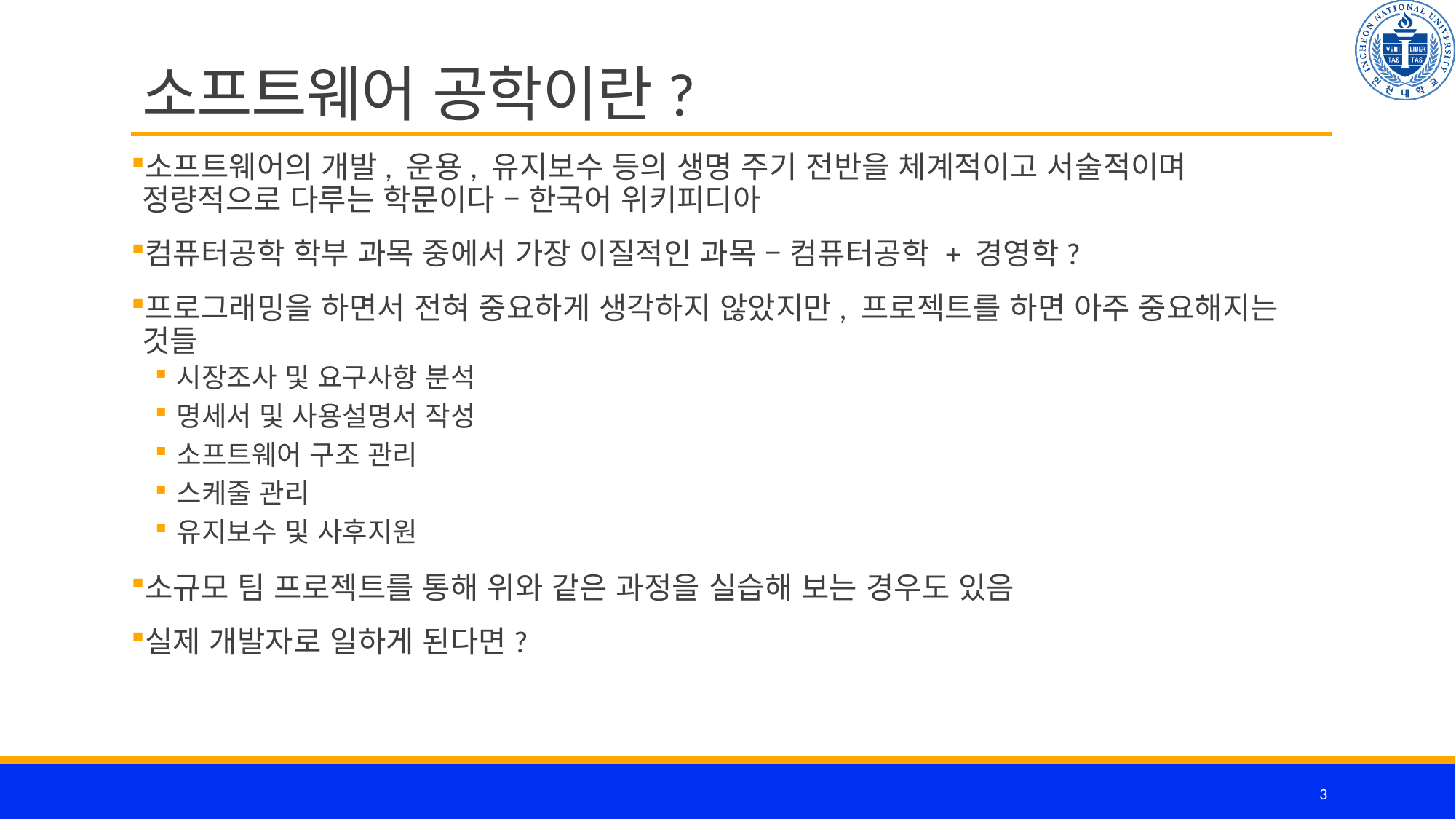

# 소프트웨어 공학이란?
소프트웨어의 개발, 운용, 유지보수 등의 생명 주기 전반을 체계적이고 서술적이며 정량적으로 다루는 학문이다 – 한국어 위키피디아
컴퓨터공학 학부 과목 중에서 가장 이질적인 과목 – 컴퓨터공학 + 경영학?
프로그래밍을 하면서 전혀 중요하게 생각하지 않았지만, 프로젝트를 하면 아주 중요해지는 것들
시장조사 및 요구사항 분석
명세서 및 사용설명서 작성
소프트웨어 구조 관리
스케줄 관리
유지보수 및 사후지원
소규모 팀 프로젝트를 통해 위와 같은 과정을 실습해 보는 경우도 있음
실제 개발자로 일하게 된다면?
3